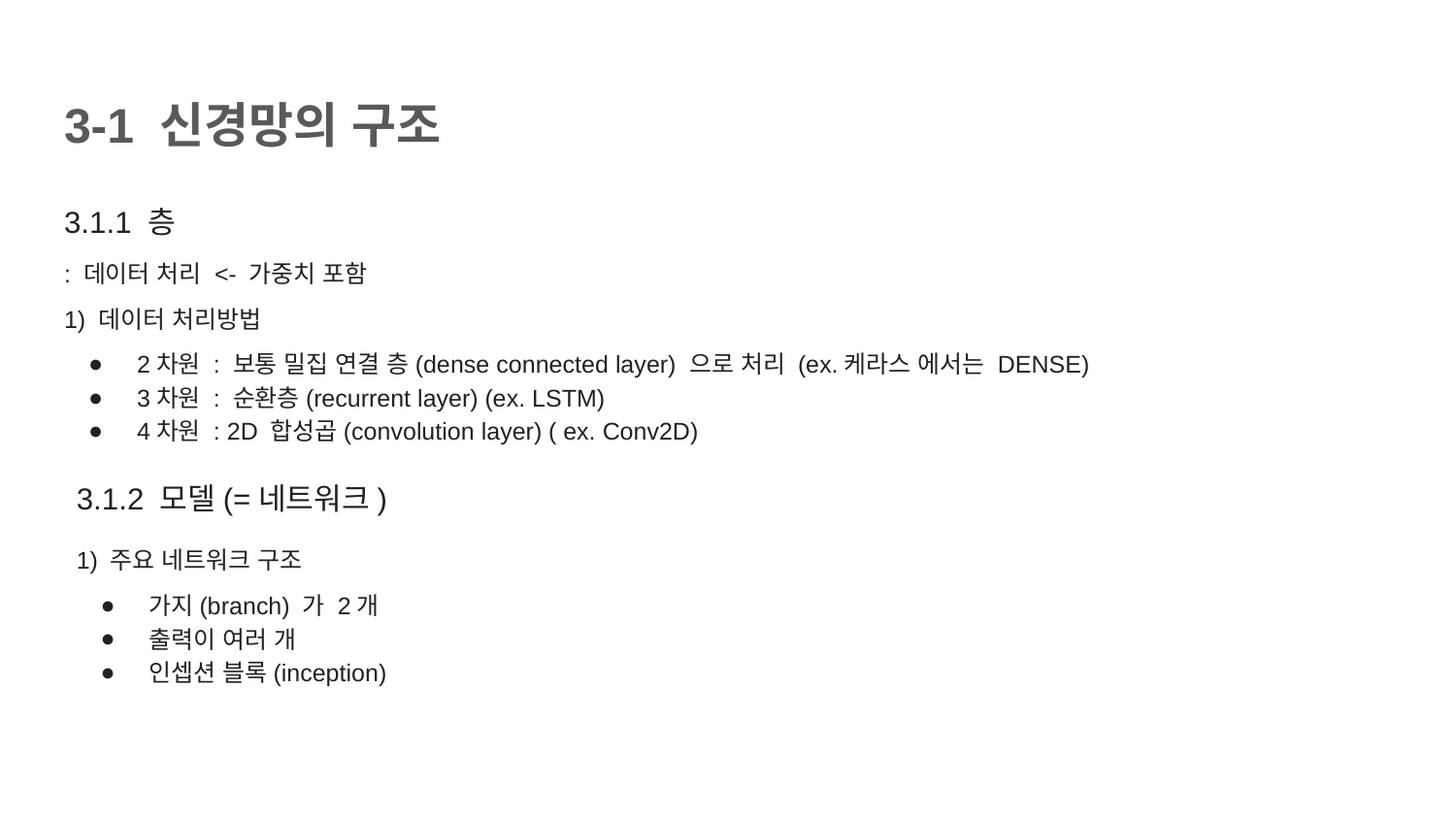

# 3-1 신경망의 구조
3.1.1 층
: 데이터 처리 <- 가중치 포함
1) 데이터 처리방법
2차원 : 보통 밀집 연결 층(dense connected layer) 으로 처리 (ex.케라스 에서는 DENSE)
3차원 : 순환층(recurrent layer) (ex. LSTM)
4차원 : 2D 합성곱(convolution layer) ( ex. Conv2D)
3.1.2 모델(=네트워크)
1) 주요 네트워크 구조
가지(branch) 가 2개
출력이 여러 개
인셉션 블록(inception)